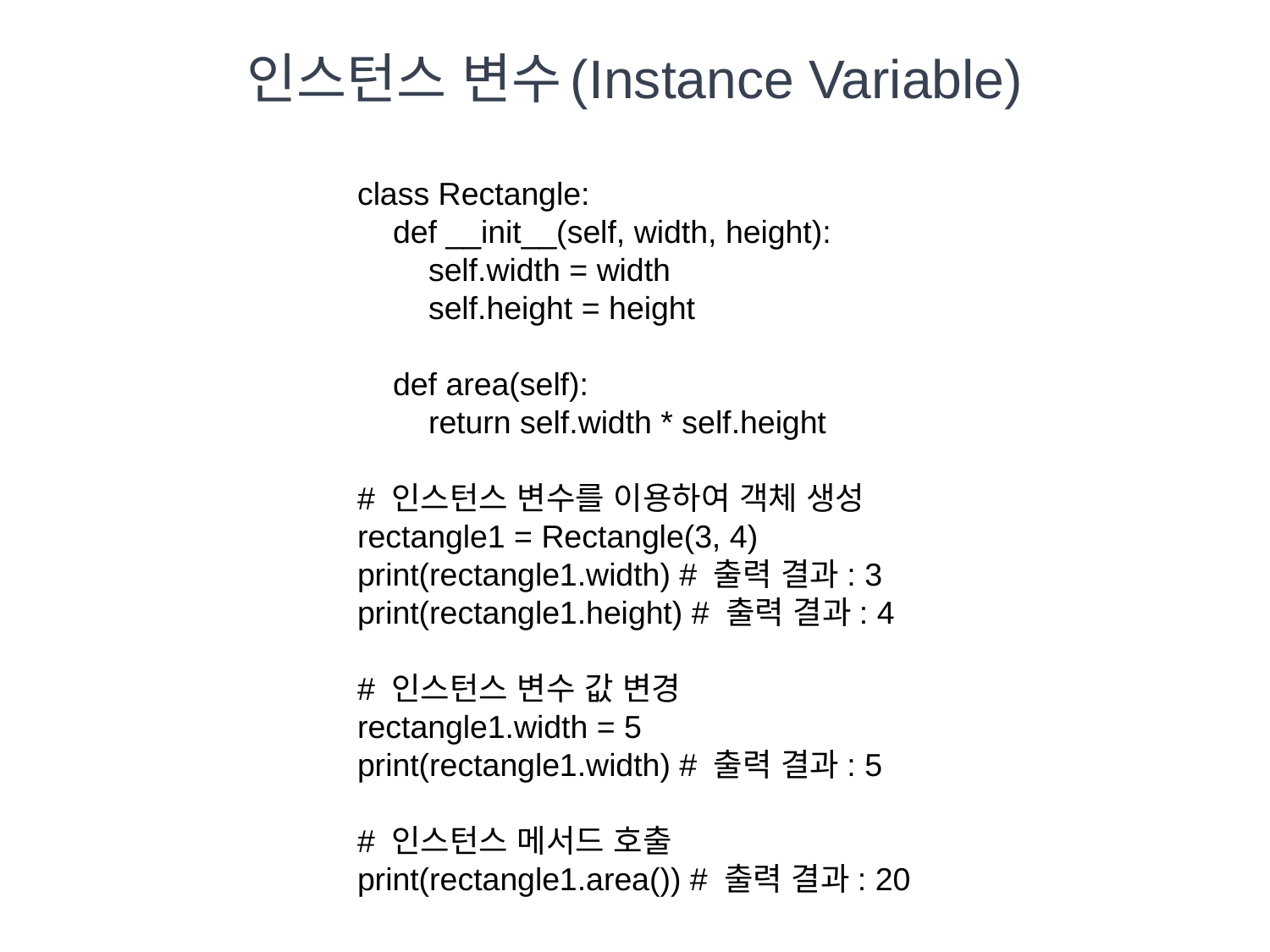

# 인스턴스 변수(Instance Variable)
class Rectangle:
    def __init__(self, width, height):
        self.width = width
        self.height = height

    def area(self):
        return self.width * self.height

# 인스턴스 변수를 이용하여 객체 생성
rectangle1 = Rectangle(3, 4)
print(rectangle1.width) # 출력 결과: 3
print(rectangle1.height) # 출력 결과: 4

# 인스턴스 변수 값 변경
rectangle1.width = 5
print(rectangle1.width) # 출력 결과: 5

# 인스턴스 메서드 호출
print(rectangle1.area()) # 출력 결과: 20